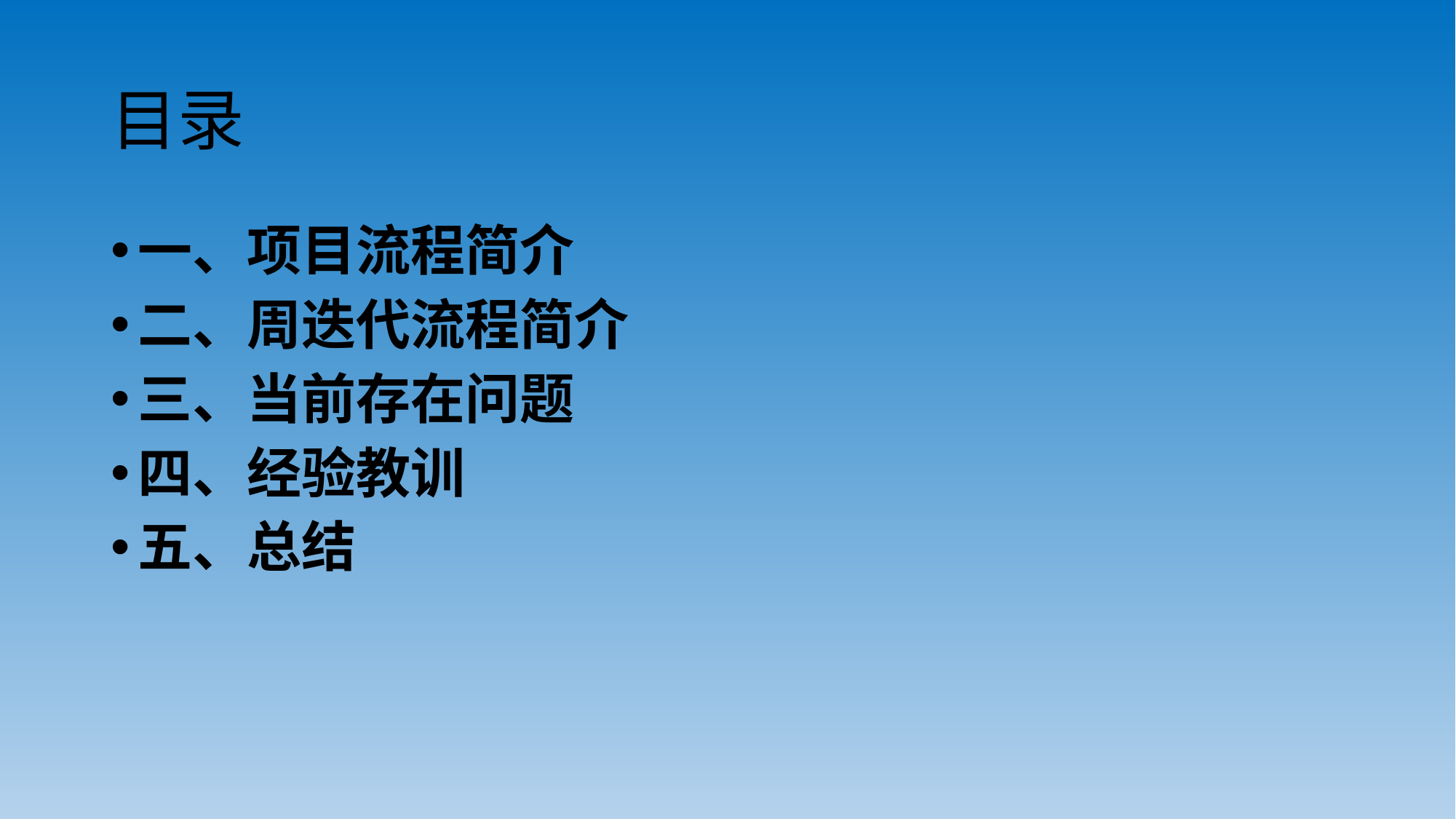

# 目录
一、项目流程简介
二、周迭代流程简介
三、当前存在问题
四、经验教训
五、总结